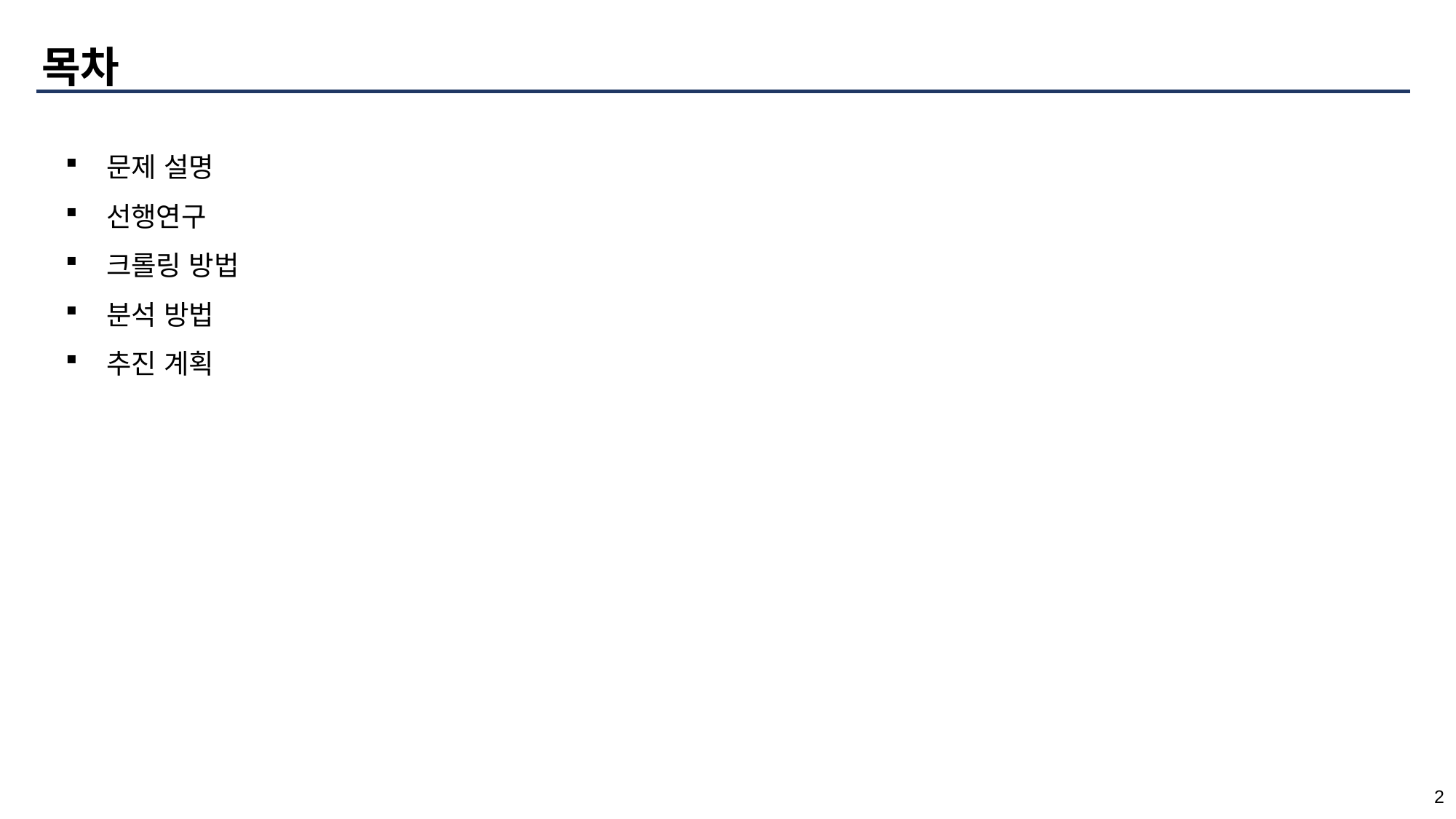

목차
문제 설명
선행연구
크롤링 방법
분석 방법
추진 계획
2